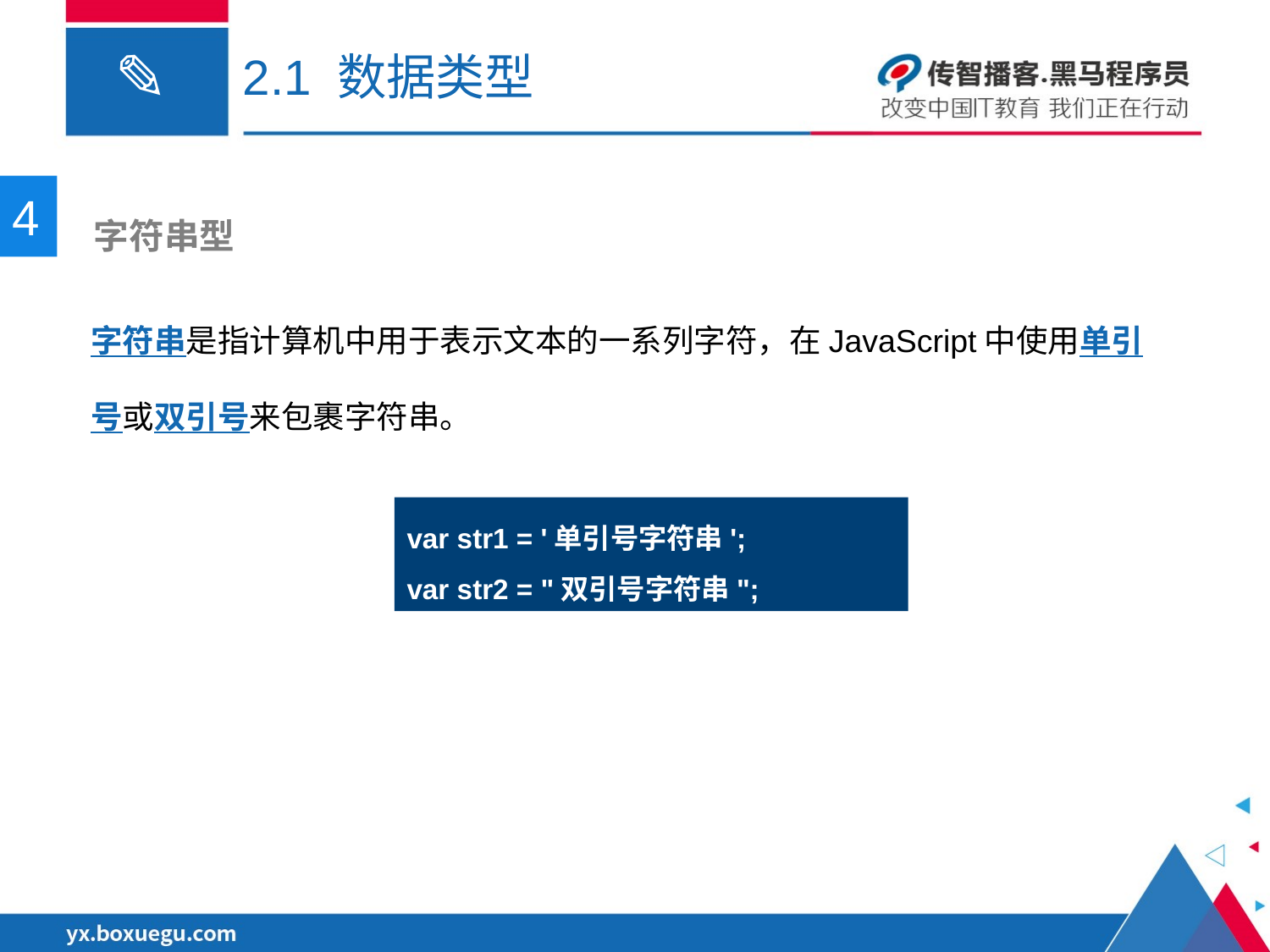

# 2.1 数据类型

4
  字符串型
字符串是指计算机中用于表示文本的一系列字符，在JavaScript中使用单引号或双引号来包裹字符串。
var str1 = '单引号字符串';
var str2 = "双引号字符串";